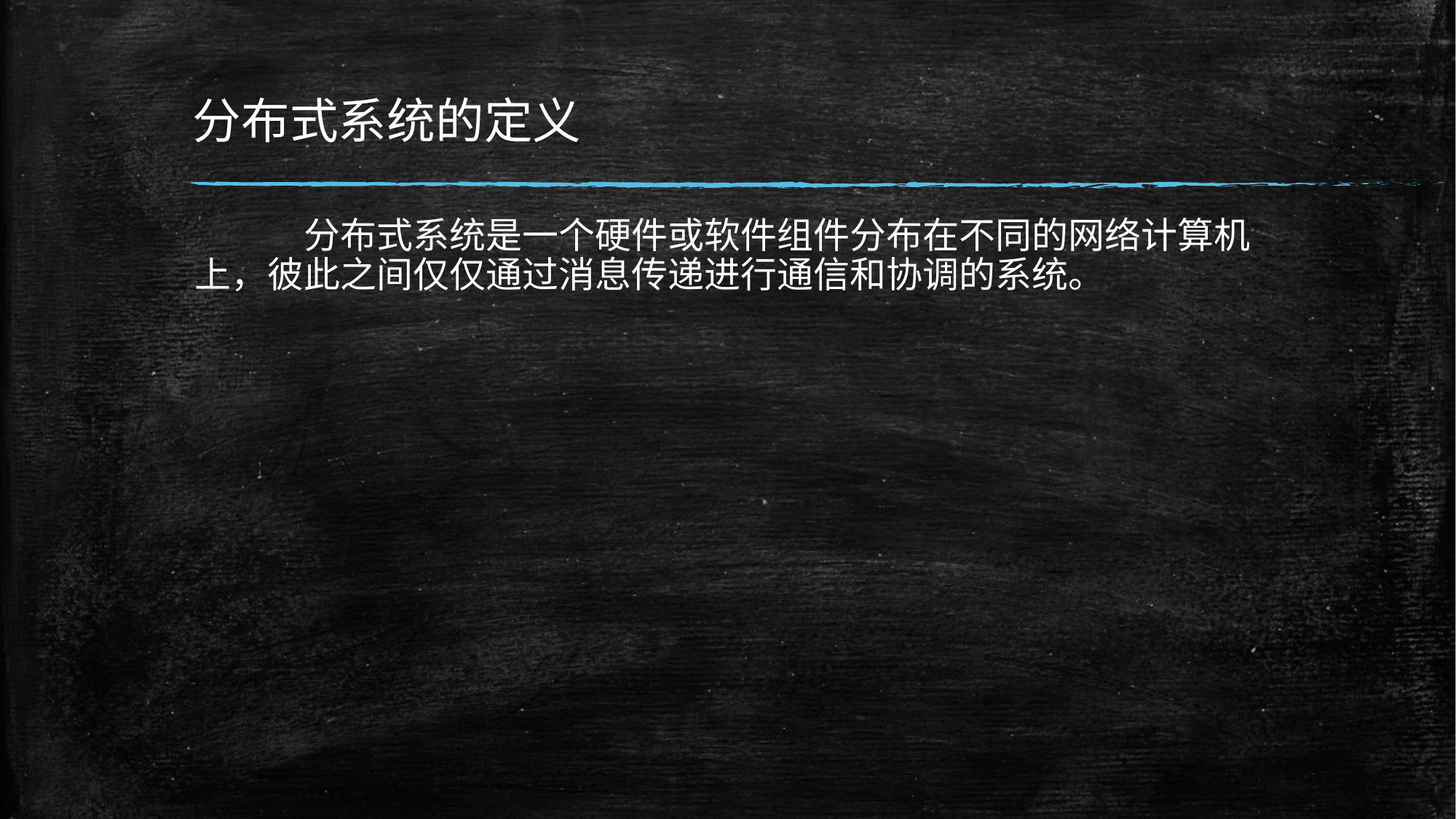

# 分布式系统的定义
	分布式系统是一个硬件或软件组件分布在不同的网络计算机上，彼此之间仅仅通过消息传递进行通信和协调的系统。